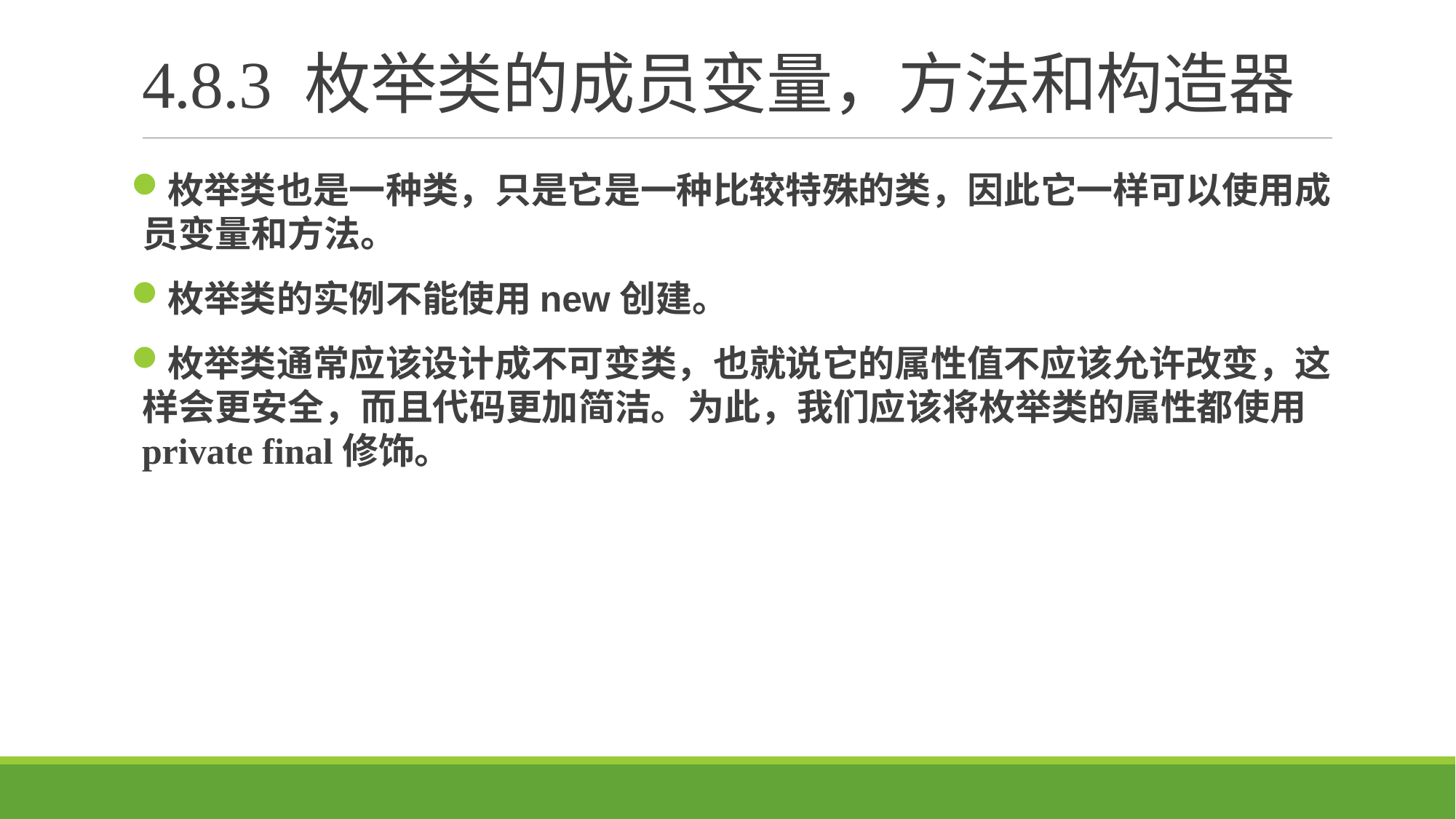

# 4.8.3 枚举类的成员变量，方法和构造器
枚举类也是一种类，只是它是一种比较特殊的类，因此它一样可以使用成员变量和方法。
枚举类的实例不能使用new创建。
枚举类通常应该设计成不可变类，也就说它的属性值不应该允许改变，这样会更安全，而且代码更加简洁。为此，我们应该将枚举类的属性都使用private final修饰。